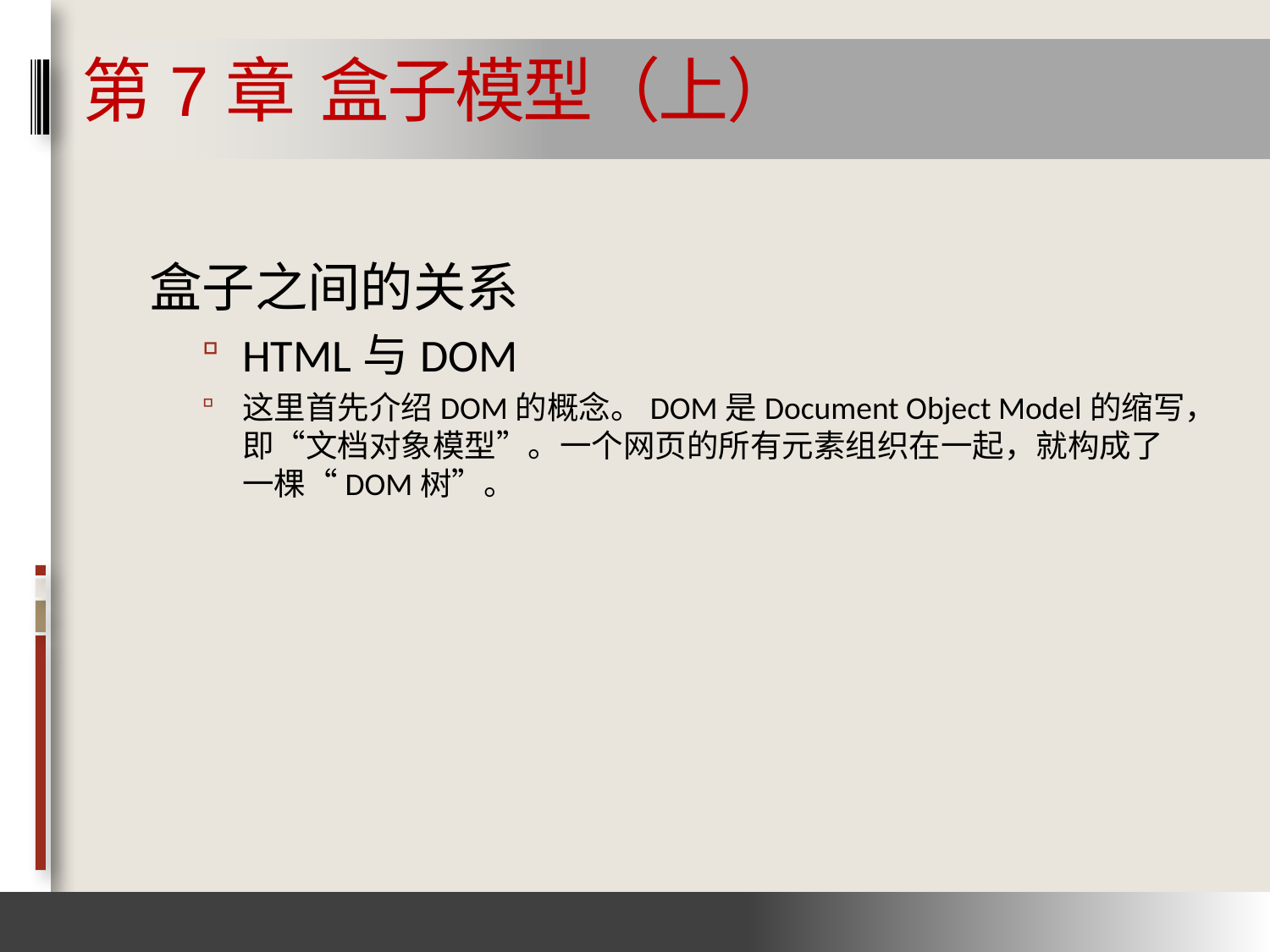

# 第7章  盒子模型（上）
盒子之间的关系
HTML与DOM
这里首先介绍DOM的概念。DOM是Document Object Model的缩写，即“文档对象模型”。一个网页的所有元素组织在一起，就构成了一棵“DOM树”。